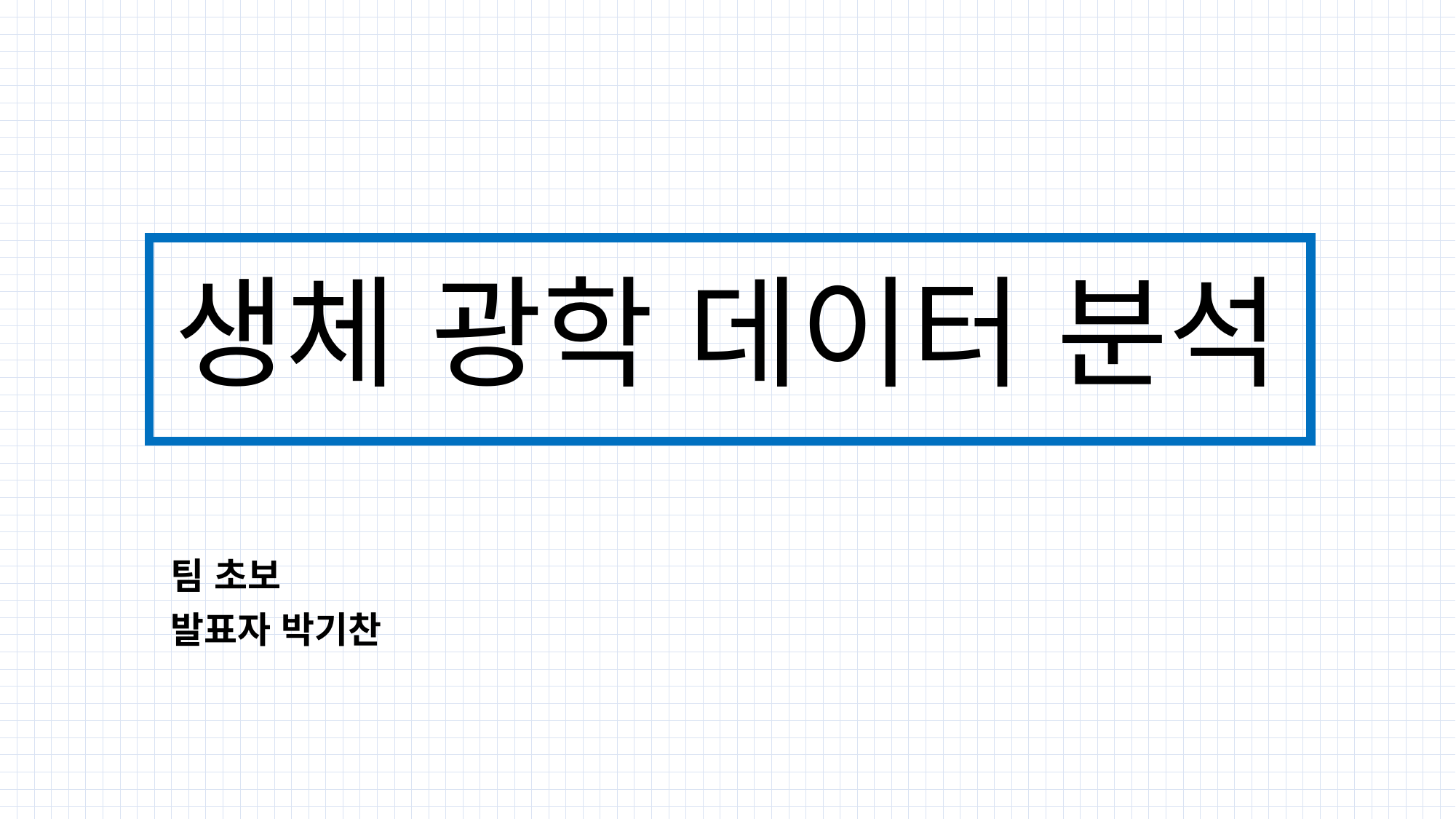

# 생체 광학 데이터 분석
팀 초보
발표자 박기찬